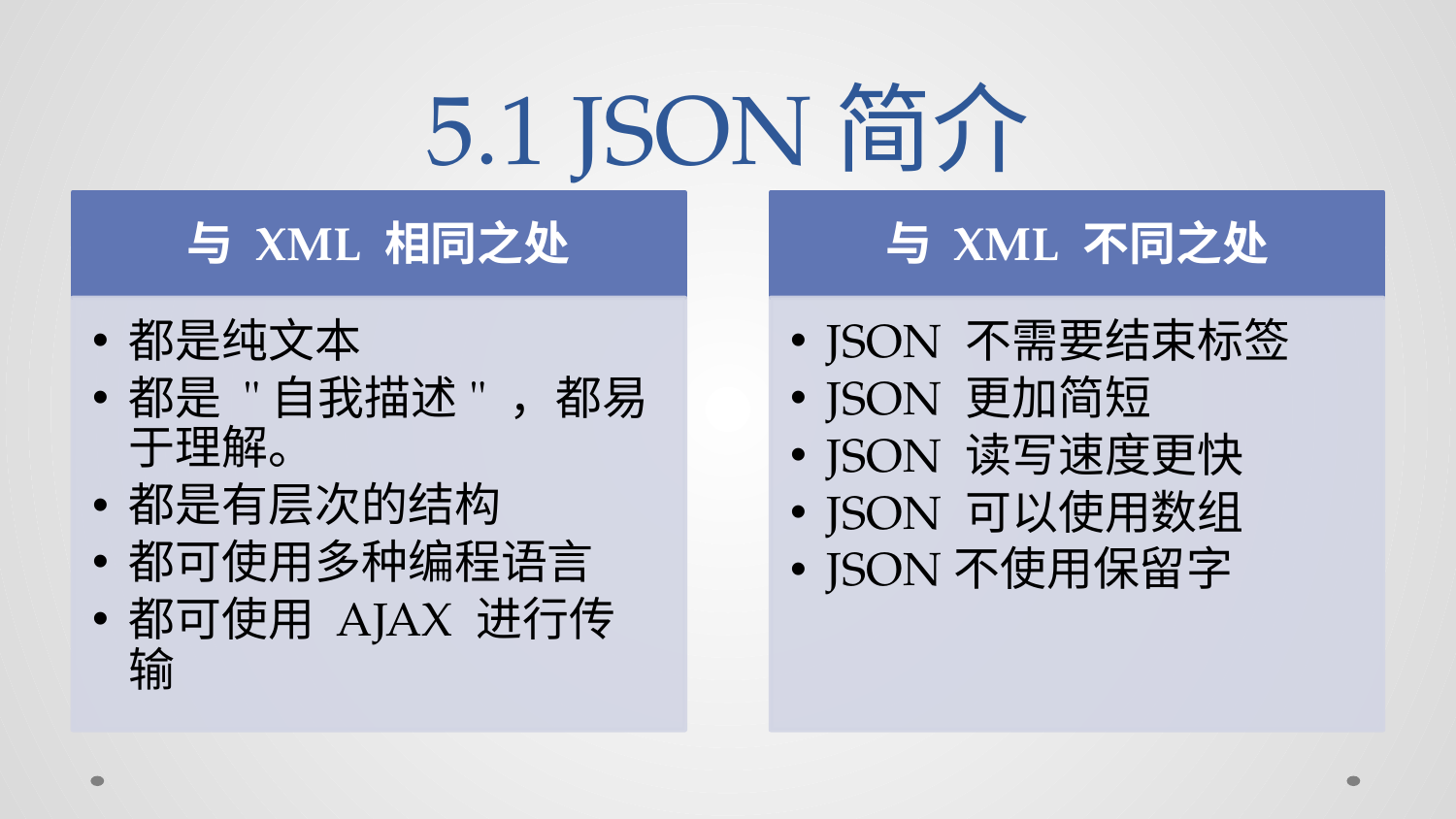

# 5.1 JSON简介
与 XML 相同之处
都是纯文本
都是 "自我描述" ，都易于理解。
都是有层次的结构
都可使用多种编程语言
都可使用 AJAX 进行传输
与 XML 不同之处
JSON 不需要结束标签
JSON 更加简短
JSON 读写速度更快
JSON 可以使用数组
JSON不使用保留字